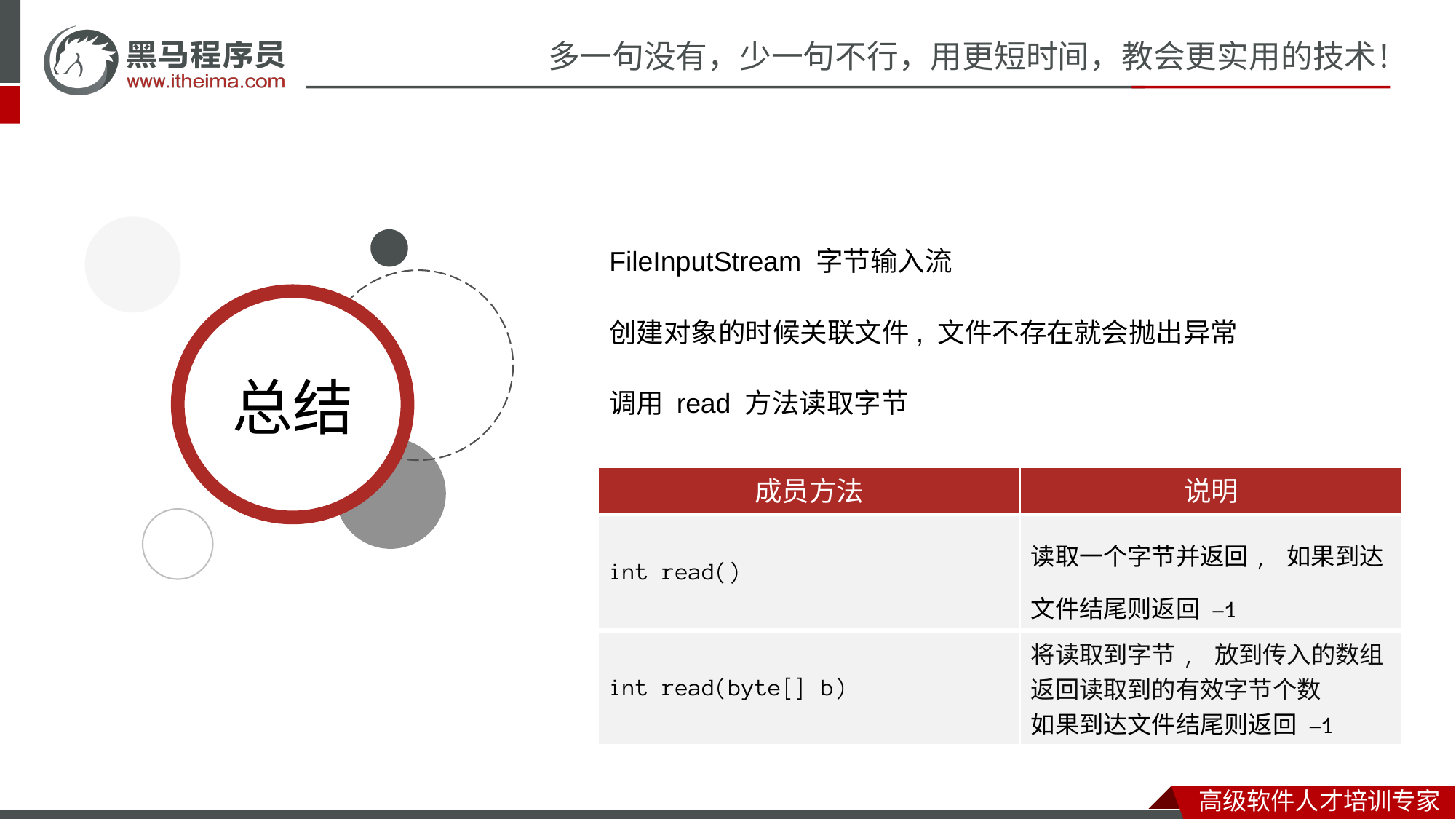

FileInputStream 字节输入流
创建对象的时候关联文件, 文件不存在就会抛出异常
调用 read 方法读取字节

| 成员方法 | 说明 |
| --- | --- |
| int read() | 读取一个字节并返回, 如果到达文件结尾则返回 -1 |
| int read(byte[] b) | 将读取到字节, 放到传入的数组 返回读取到的有效字节个数 如果到达文件结尾则返回 -1 |